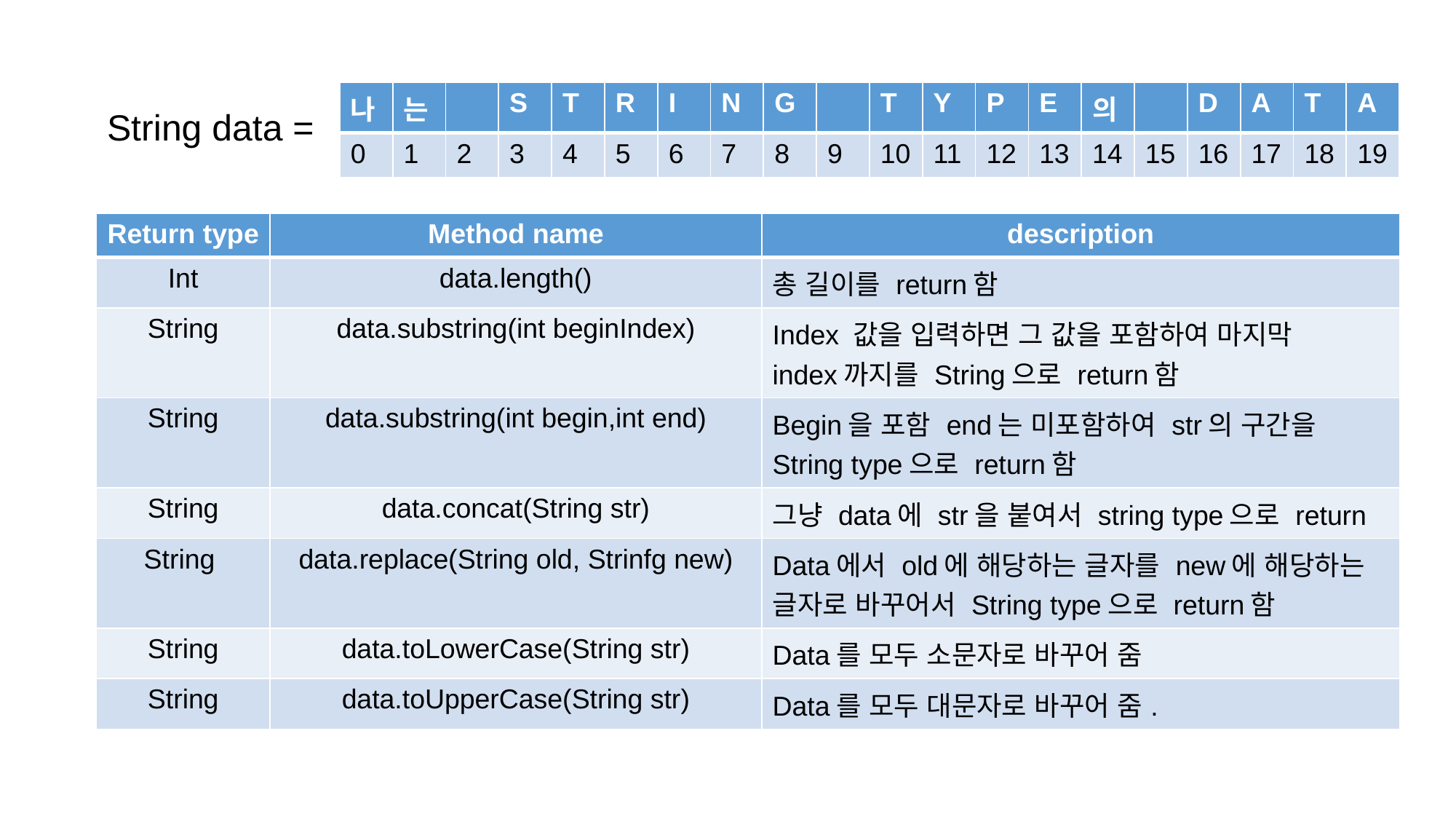

| 나 | 는 |  | S | T | R | I | N | G |  | T | Y | P | E | 의 |  | D | A | T | A |
| --- | --- | --- | --- | --- | --- | --- | --- | --- | --- | --- | --- | --- | --- | --- | --- | --- | --- | --- | --- |
| 0 | 1 | 2 | 3 | 4 | 5 | 6 | 7 | 8 | 9 | 10 | 11 | 12 | 13 | 14 | 15 | 16 | 17 | 18 | 19 |
String data =
| Return type | Method name | description |
| --- | --- | --- |
| Int | data.length() | 총 길이를 return함 |
| String | data.substring(int beginIndex) | Index 값을 입력하면 그 값을 포함하여 마지막 index까지를 String으로 return함 |
| String | data.substring(int begin,int end) | Begin을 포함 end는 미포함하여 str의 구간을 String type으로 return함 |
| String | data.concat(String str) | 그냥 data에 str을 붙여서 string type으로 return |
| String | data.replace(String old, Strinfg new) | Data에서 old에 해당하는 글자를 new에 해당하는 글자로 바꾸어서 String type으로 return함 |
| String | data.toLowerCase(String str) | Data를 모두 소문자로 바꾸어 줌 |
| String | data.toUpperCase(String str) | Data를 모두 대문자로 바꾸어 줌. |